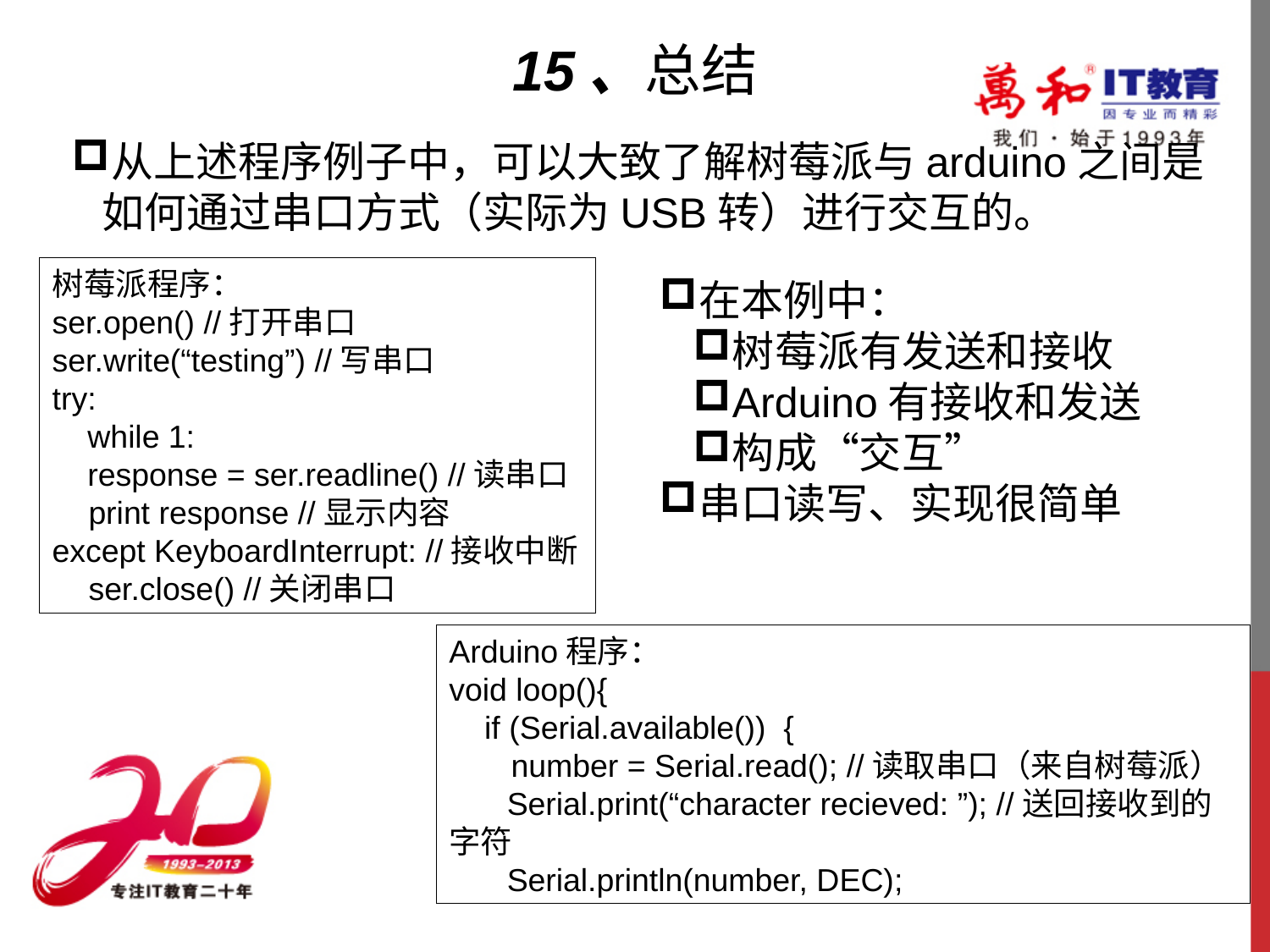

# 15、总结
从上述程序例子中，可以大致了解树莓派与arduino之间是如何通过串口方式（实际为USB转）进行交互的。
树莓派程序：
ser.open() //打开串口
ser.write(“testing”) //写串口
try:
    while 1:
    response = ser.readline() //读串口
    print response //显示内容
except KeyboardInterrupt: //接收中断
    ser.close() //关闭串口
在本例中：
树莓派有发送和接收
Arduino有接收和发送
构成“交互”
串口读写、实现很简单
Arduino程序：
void loop(){
    if (Serial.available())  {
       number = Serial.read(); //读取串口（来自树莓派）
       Serial.print(“character recieved: ”); //送回接收到的字符
       Serial.println(number, DEC);